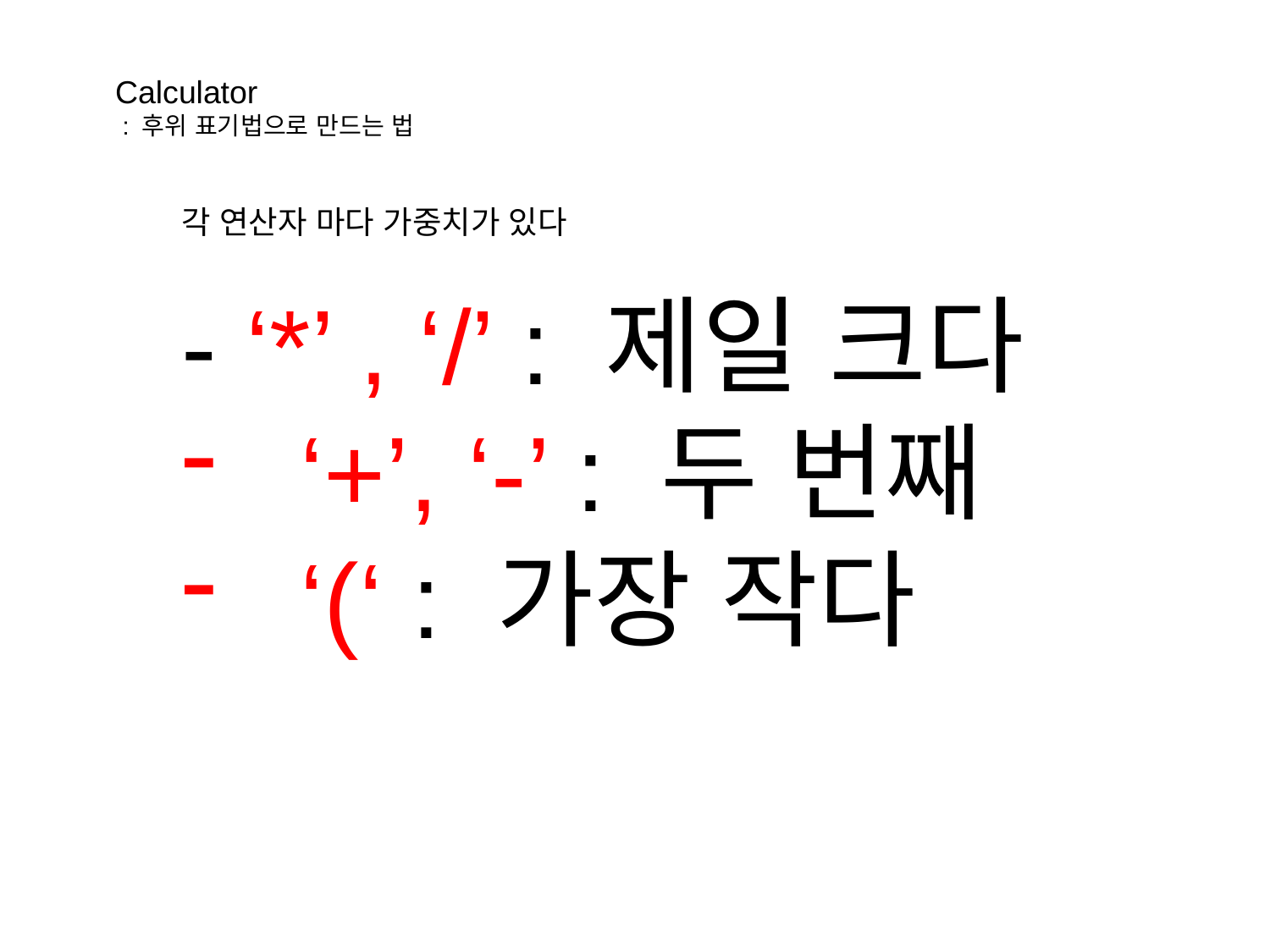

Calculator
 : 후위 표기법으로 만드는 법
각 연산자 마다 가중치가 있다

- ‘*’ , ‘/’ : 제일 크다
‘+’, ‘-’ : 두 번째
‘(‘ : 가장 작다